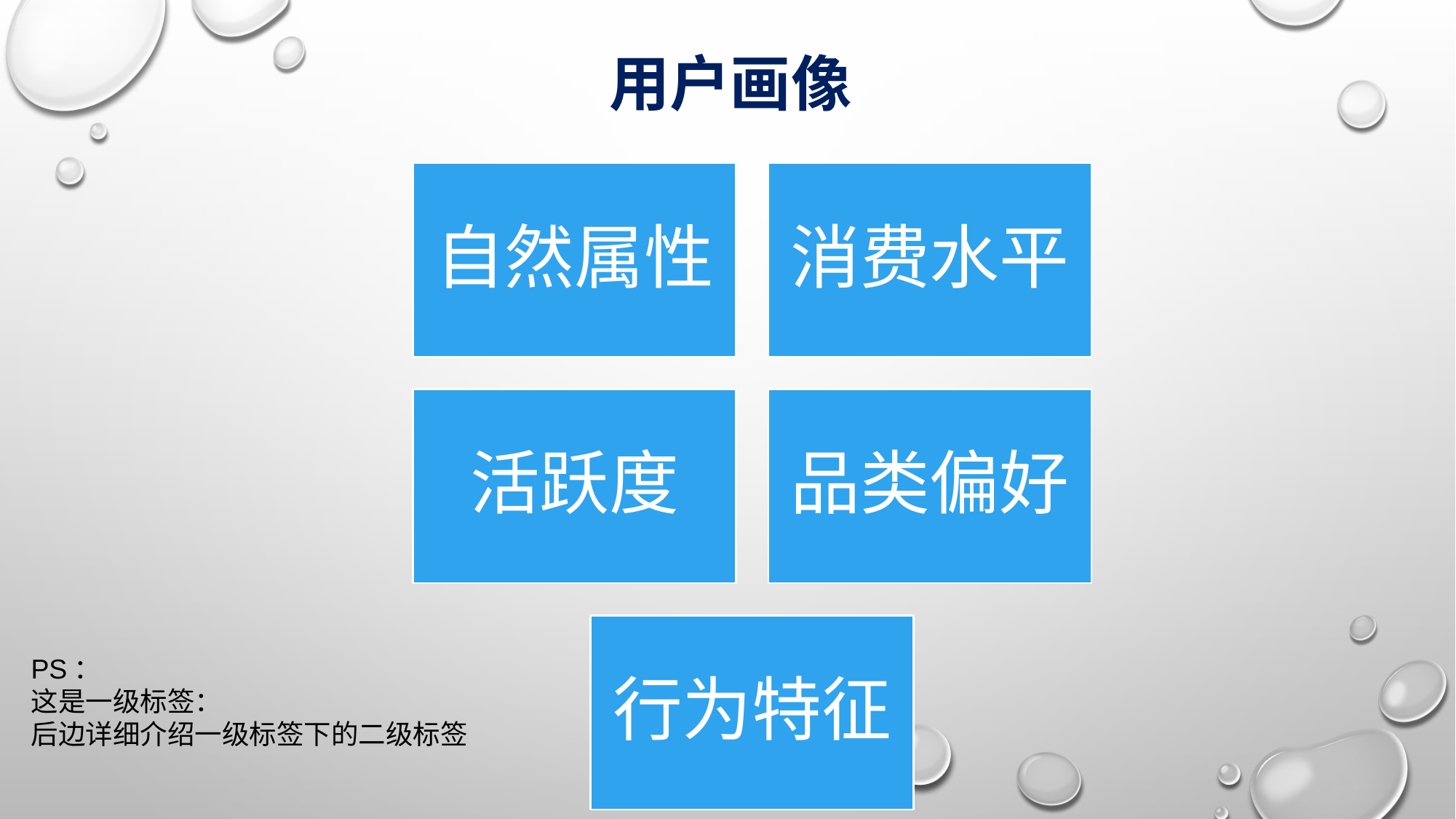

用户画像
自然属性
消费水平
活跃度
品类偏好
行为特征
PS：
这是一级标签：
后边详细介绍一级标签下的二级标签